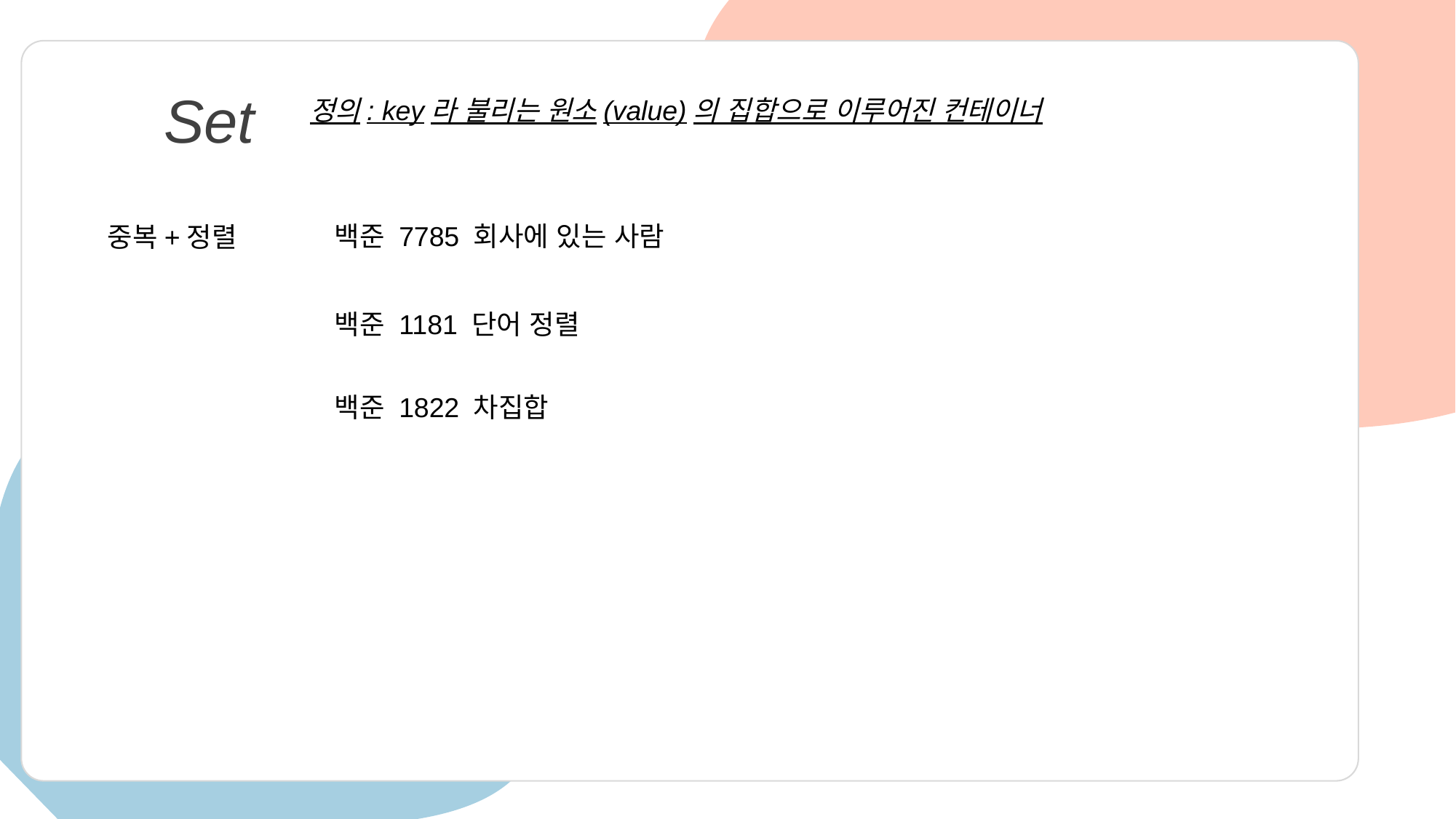

Set
정의: key라 불리는 원소(value)의 집합으로 이루어진 컨테이너
백준 7785 회사에 있는 사람
중복+정렬
백준 1181 단어 정렬
백준 1822 차집합